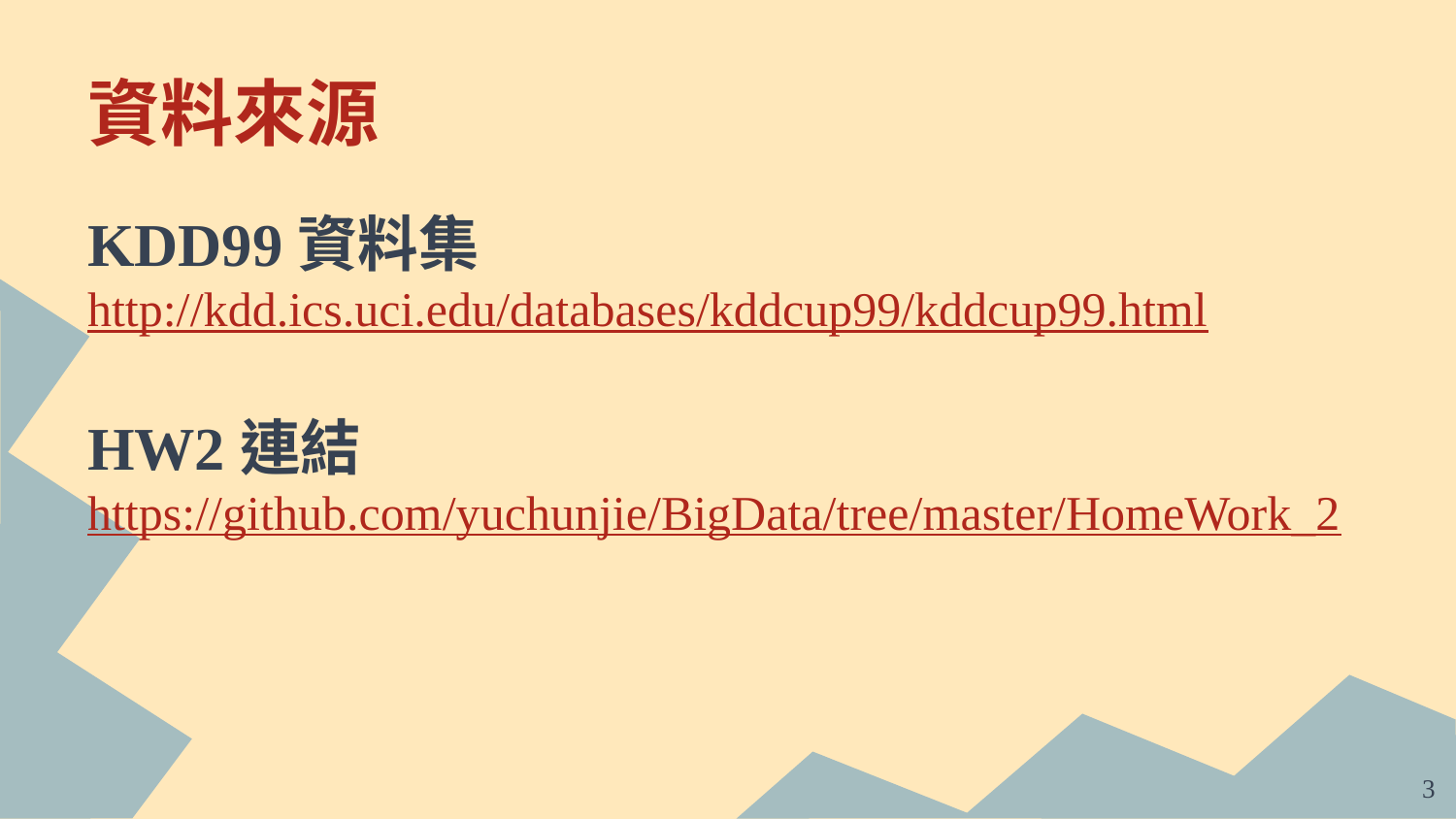

# 資料來源
KDD99資料集
http://kdd.ics.uci.edu/databases/kddcup99/kddcup99.html

HW2連結
https://github.com/yuchunjie/BigData/tree/master/HomeWork_2

3